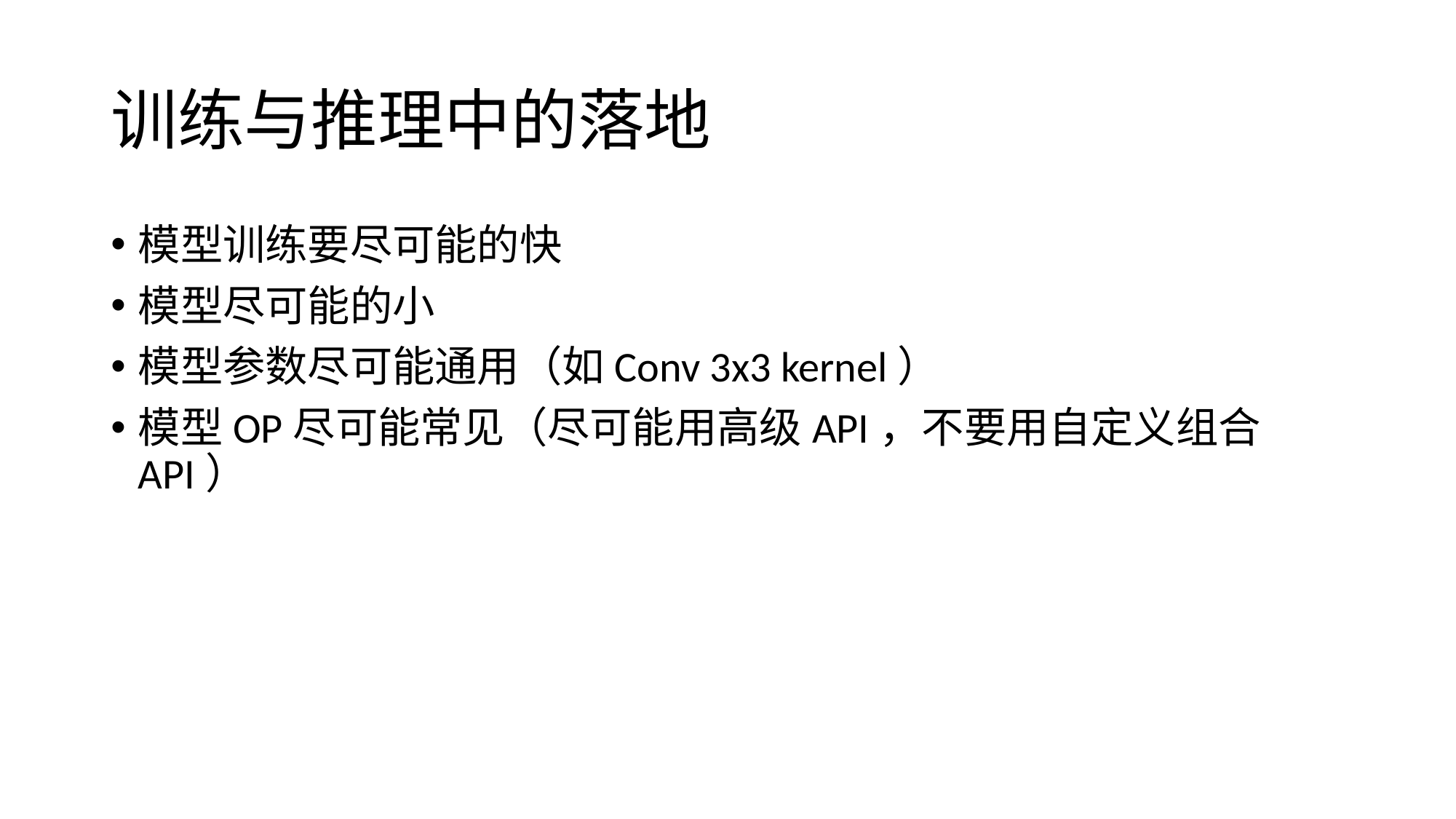

# 训练与推理中的落地
模型训练要尽可能的快
模型尽可能的小
模型参数尽可能通用（如Conv 3x3 kernel）
模型OP尽可能常见（尽可能用高级API，不要用自定义组合API）